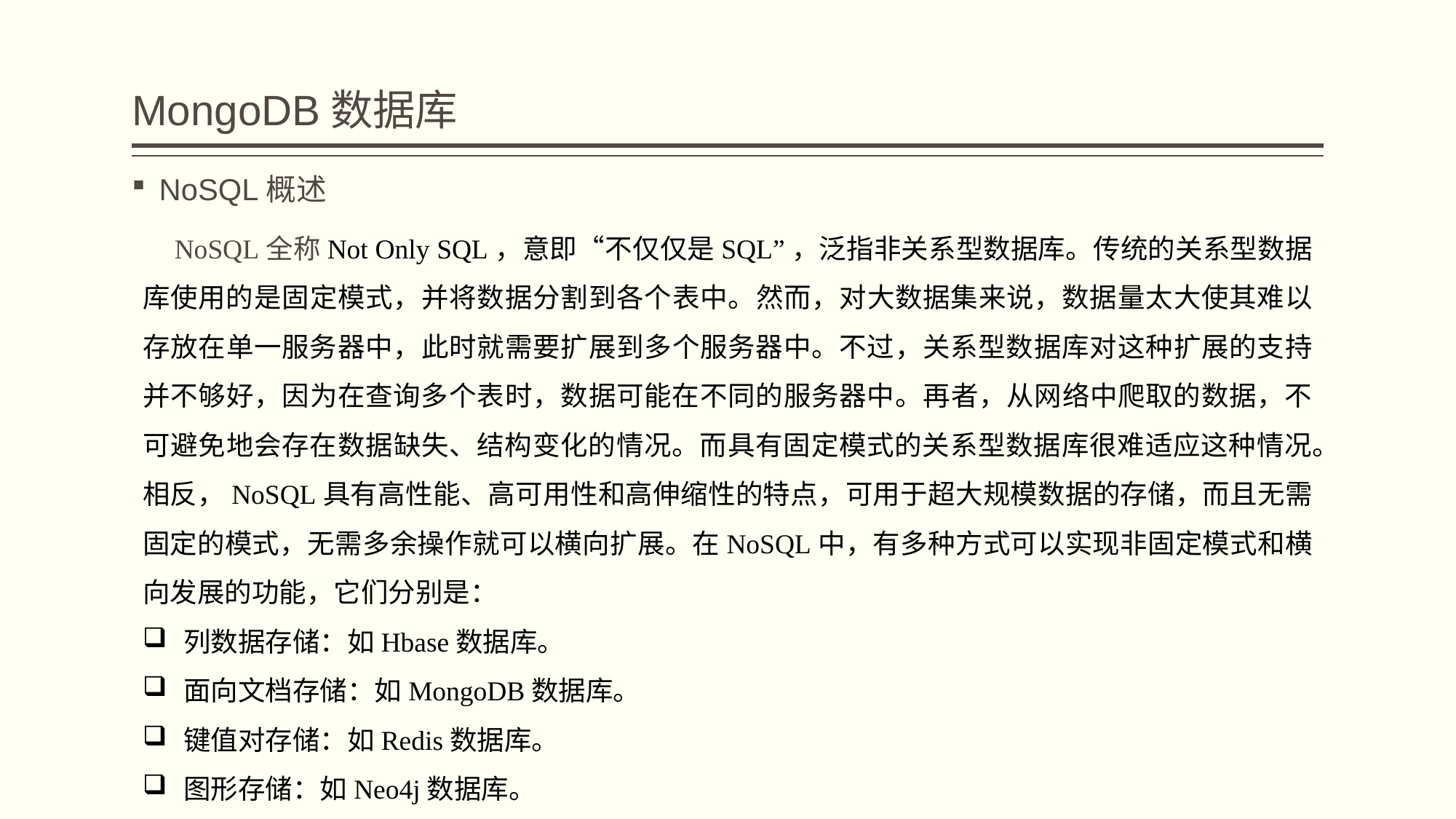

# MongoDB数据库
NoSQL概述
NoSQL全称Not Only SQL，意即“不仅仅是SQL”，泛指非关系型数据库。传统的关系型数据库使用的是固定模式，并将数据分割到各个表中。然而，对大数据集来说，数据量太大使其难以存放在单一服务器中，此时就需要扩展到多个服务器中。不过，关系型数据库对这种扩展的支持并不够好，因为在查询多个表时，数据可能在不同的服务器中。再者，从网络中爬取的数据，不可避免地会存在数据缺失、结构变化的情况。而具有固定模式的关系型数据库很难适应这种情况。相反，NoSQL具有高性能、高可用性和高伸缩性的特点，可用于超大规模数据的存储，而且无需固定的模式，无需多余操作就可以横向扩展。在NoSQL中，有多种方式可以实现非固定模式和横向发展的功能，它们分别是：
列数据存储：如Hbase数据库。
面向文档存储：如MongoDB数据库。
键值对存储：如Redis数据库。
图形存储：如Neo4j数据库。